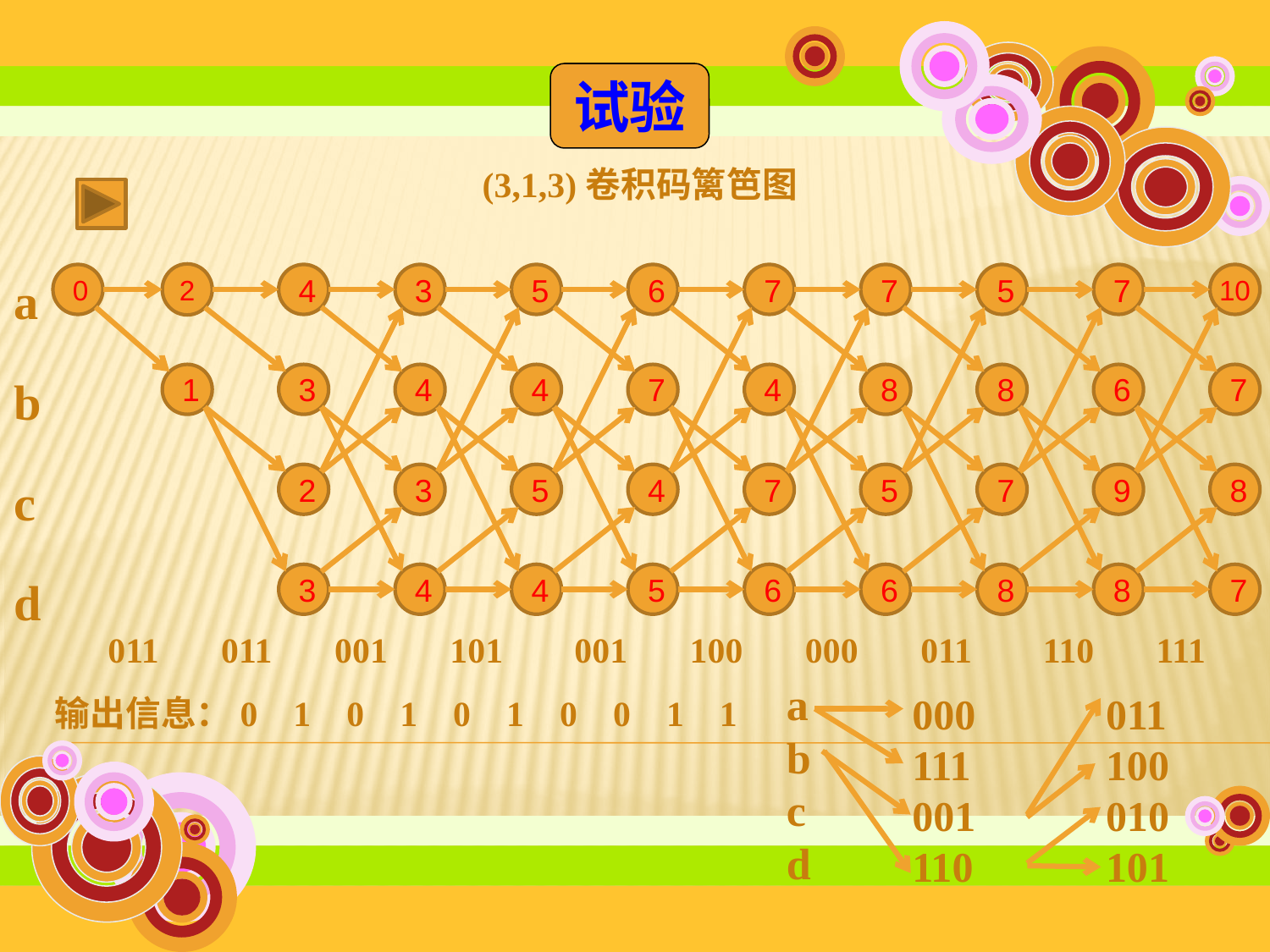

试验

 (3,1,3)卷积码篱笆图

a
b
c
d
2
0
4
3
5
6
7
7
5
7
10
1
3
4
4
7
4
8
8
6
7
2
3
5
4
7
5
7
9
8
3
4
4
5
6
6
8
8
7
011       011       001       101        001       100       000       011        110       111
a
b
c
d
000
111
001
110
011
100
010
101
输出信息：0    1    0    1    0    1    0    0    1    1